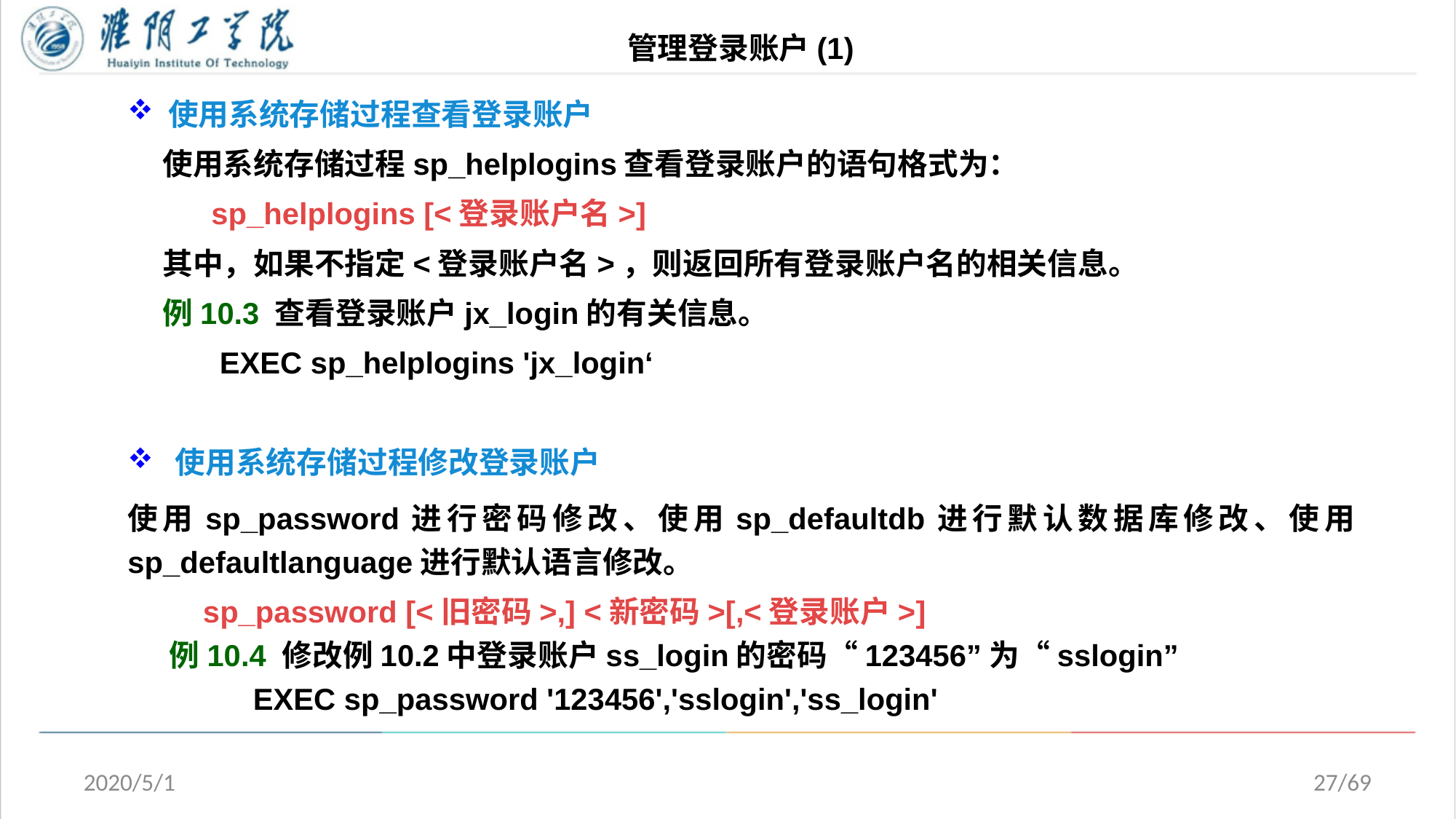

# 管理登录账户(1)
 使用系统存储过程查看登录账户
    使用系统存储过程sp_helplogins查看登录账户的语句格式为：
          sp_helplogins [<登录账户名>]
    其中，如果不指定<登录账户名>，则返回所有登录账户名的相关信息。
    例10.3 查看登录账户jx_login的有关信息。
           EXEC sp_helplogins 'jx_login‘

  使用系统存储过程修改登录账户
使用sp_password进行密码修改、使用sp_defaultdb进行默认数据库修改、使用sp_defaultlanguage进行默认语言修改。
         sp_password [<旧密码>,] <新密码>[,<登录账户>]
     例10.4 修改例10.2中登录账户ss_login的密码“123456”为“sslogin”
               EXEC sp_password '123456','sslogin','ss_login'

2020/5/1
27/69